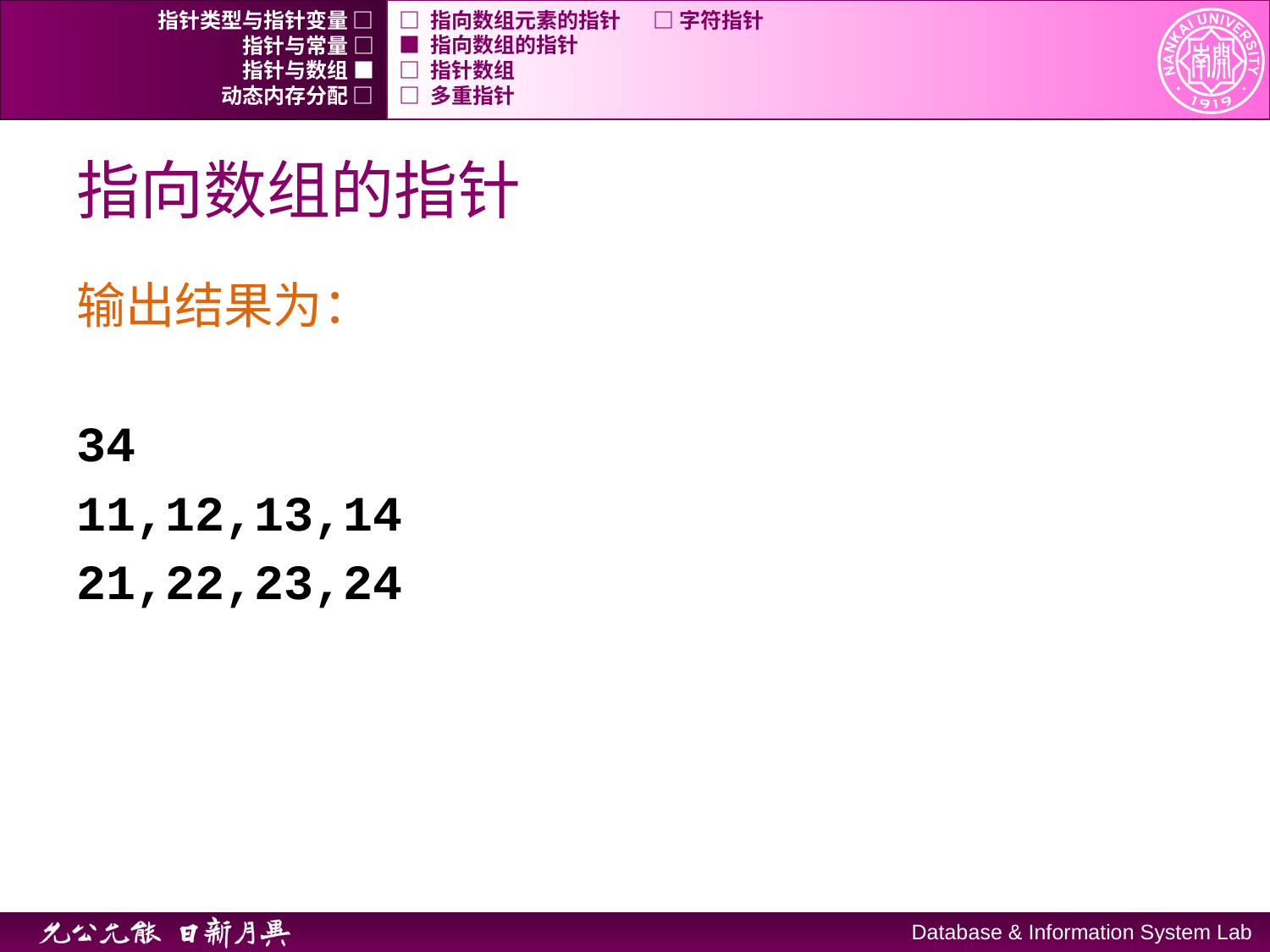

指针类型与指针变量 □
□ 指向数组元素的指针	□ 字符指针
指针与常量 □
■ 指向数组的指针
指针与数组 ■
□ 指针数组
动态内存分配 □
□ 多重指针
# 指向数组的指针
输出结果为：

34
11,12,13,14
21,22,23,24